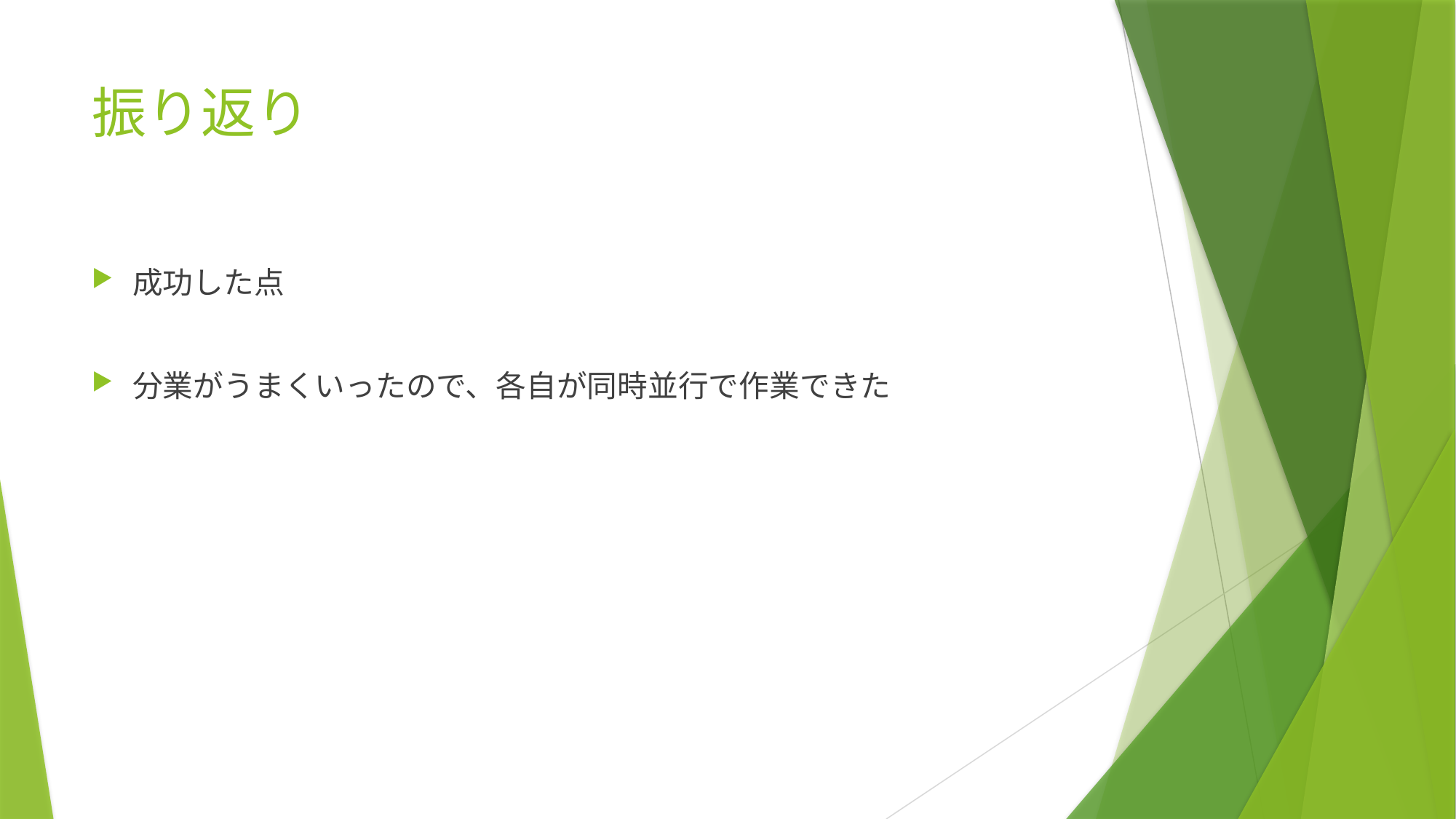

# 振り返り
成功した点

分業がうまくいったので、各自が同時並行で作業できた